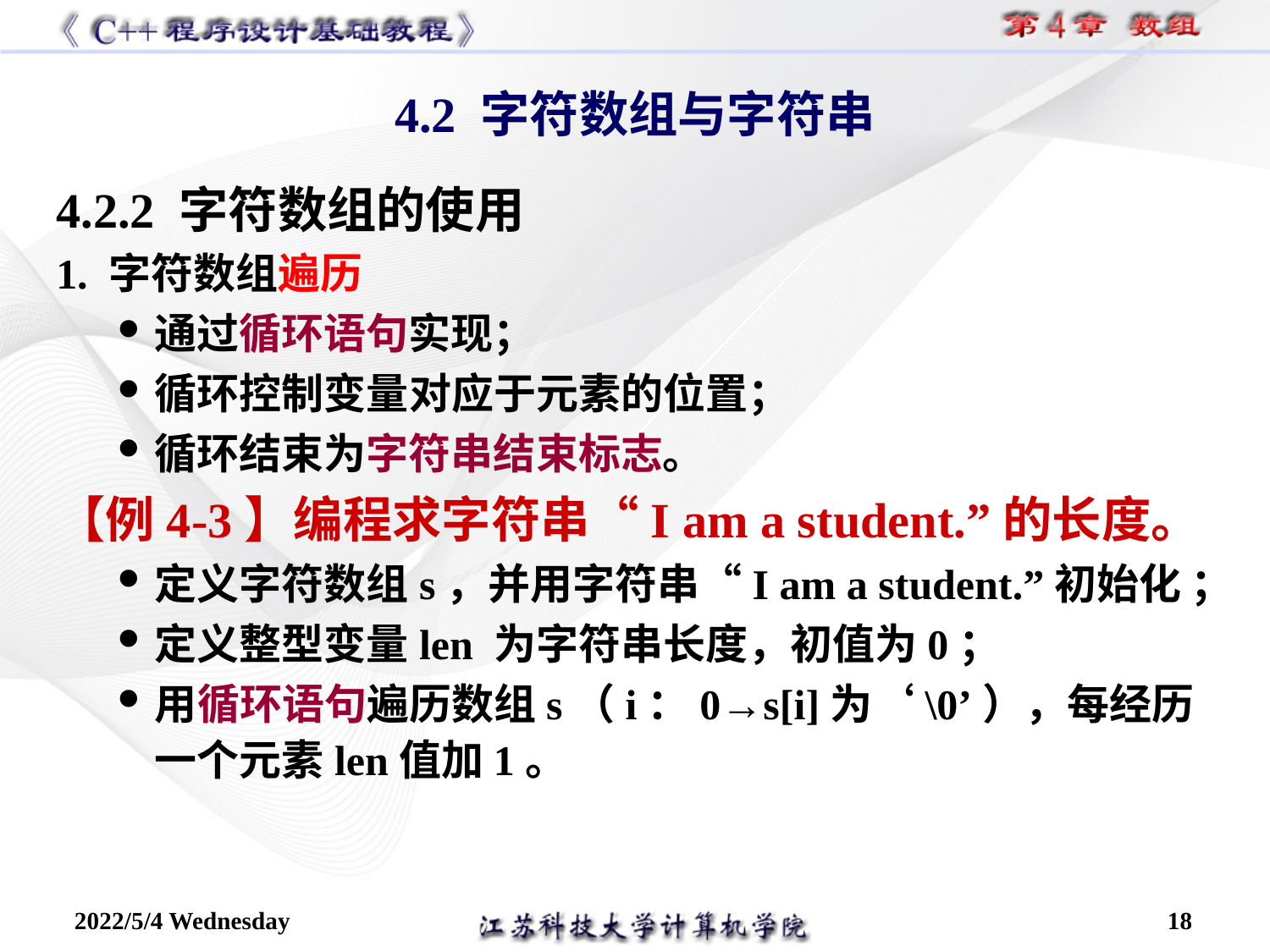

4.2 字符数组与字符串
4.2.2 字符数组的使用
1. 字符数组遍历
通过循环语句实现；
循环控制变量对应于元素的位置；
循环结束为字符串结束标志。
【例4-3】编程求字符串“I am a student.”的长度。
定义字符数组s，并用字符串“I am a student.”初始化 ；
定义整型变量len 为字符串长度，初值为0；
用循环语句遍历数组s（i：0→s[i]为‘\0’），每经历一个元素len值加1。